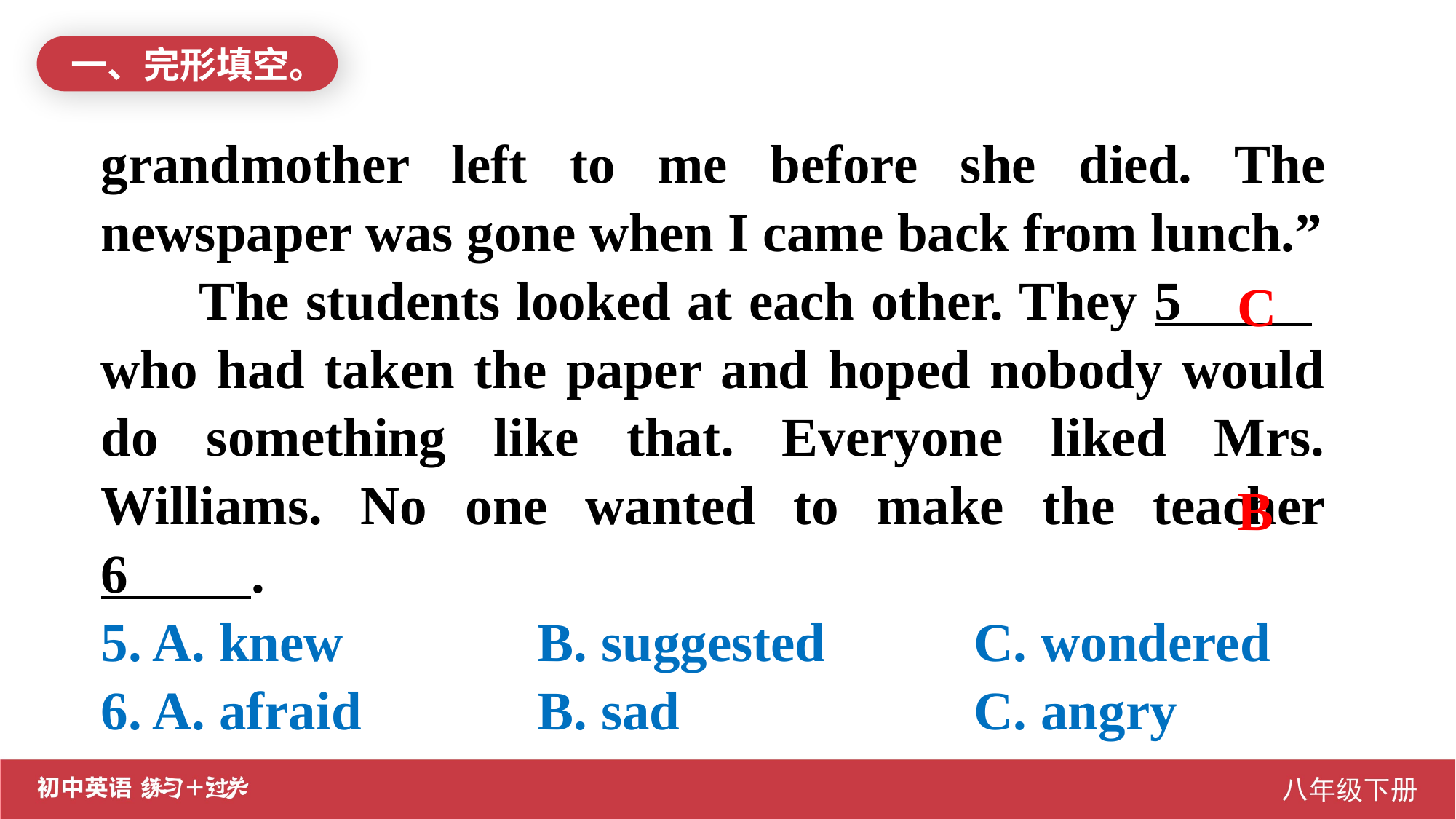

一、完形填空。
grandmother left to me before she died. The newspaper was gone when I came back from lunch.”
      The students looked at each other. They 5        . who had taken the paper and hoped nobody would do something like that. Everyone liked Mrs. Williams. No one wanted to make the teacher 6         .
5. A. knew		B. suggested		C. wondered
6. A. afraid		B. sad			C. angry
C
B